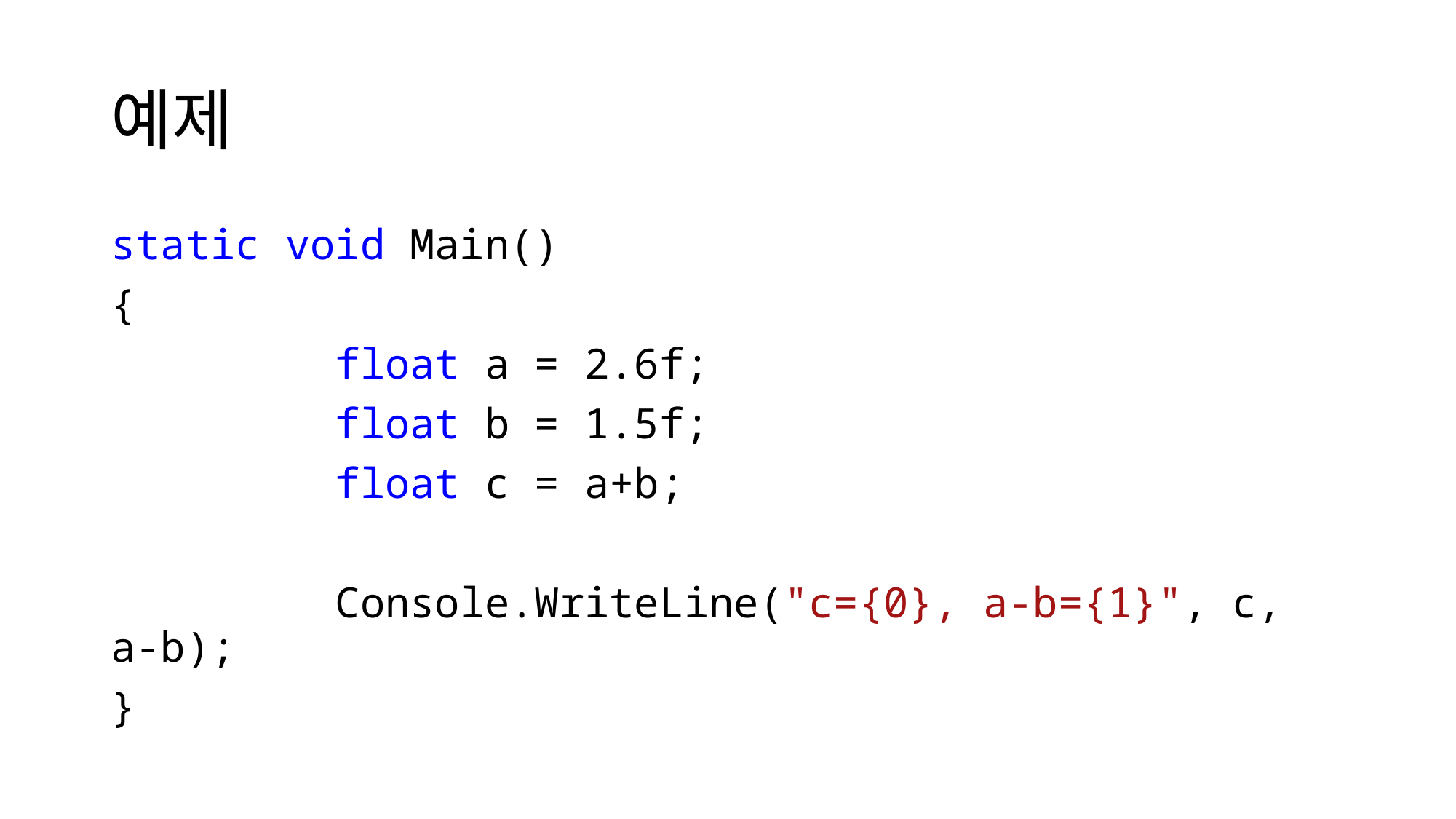

# 예제
static void Main()
{
         float a = 2.6f;
         float b = 1.5f;
         float c = a+b;

         Console.WriteLine("c={0}, a-b={1}", c, a-b);
}